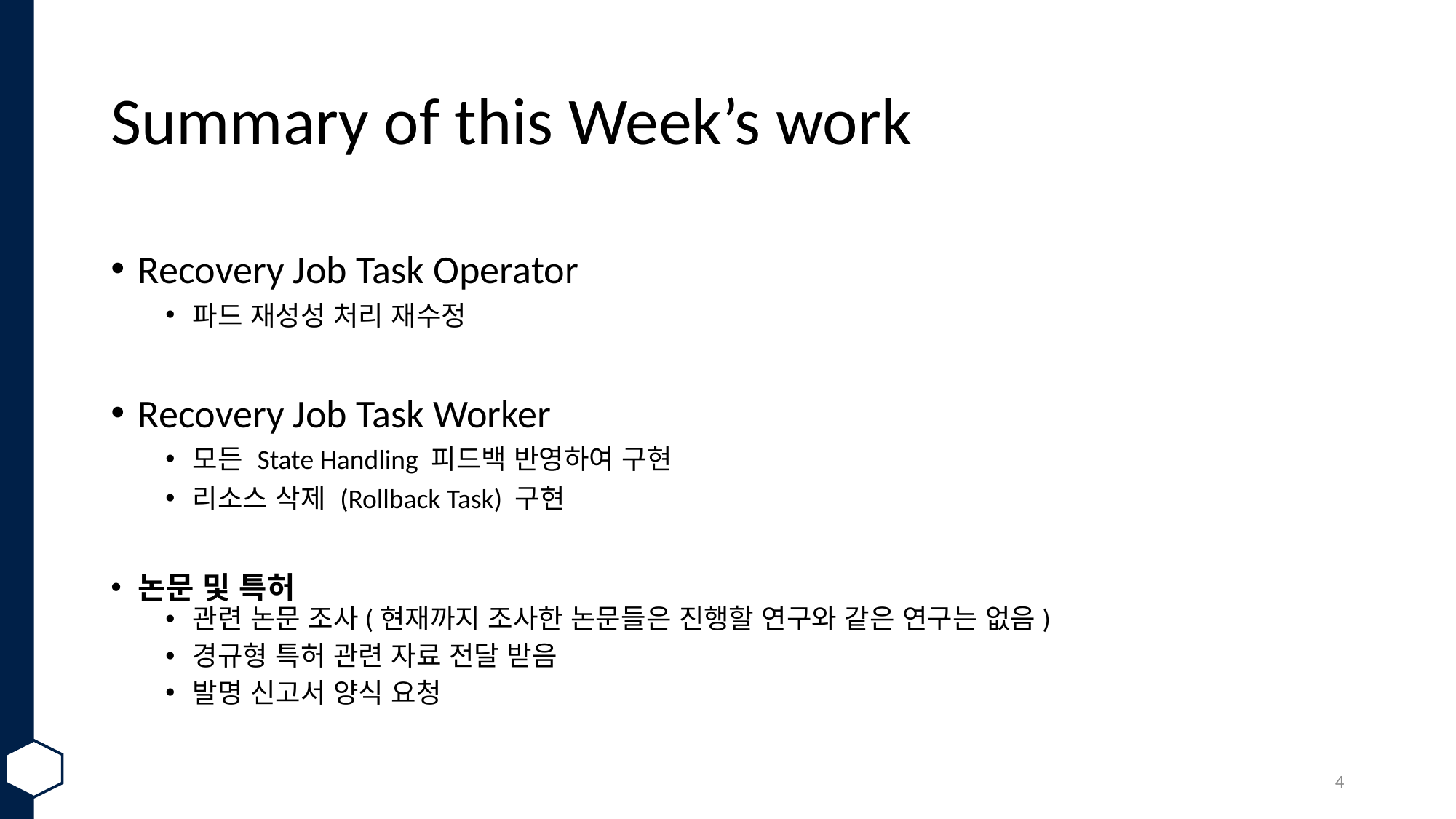

# Summary of this Week’s work
Recovery Job Task Operator
파드 재성성 처리 재수정

Recovery Job Task Worker
모든 State Handling 피드백 반영하여 구현
리소스 삭제 (Rollback Task) 구현

논문 및 특허
관련 논문 조사(현재까지 조사한 논문들은 진행할 연구와 같은 연구는 없음)
경규형 특허 관련 자료 전달 받음
발명 신고서 양식 요청
4